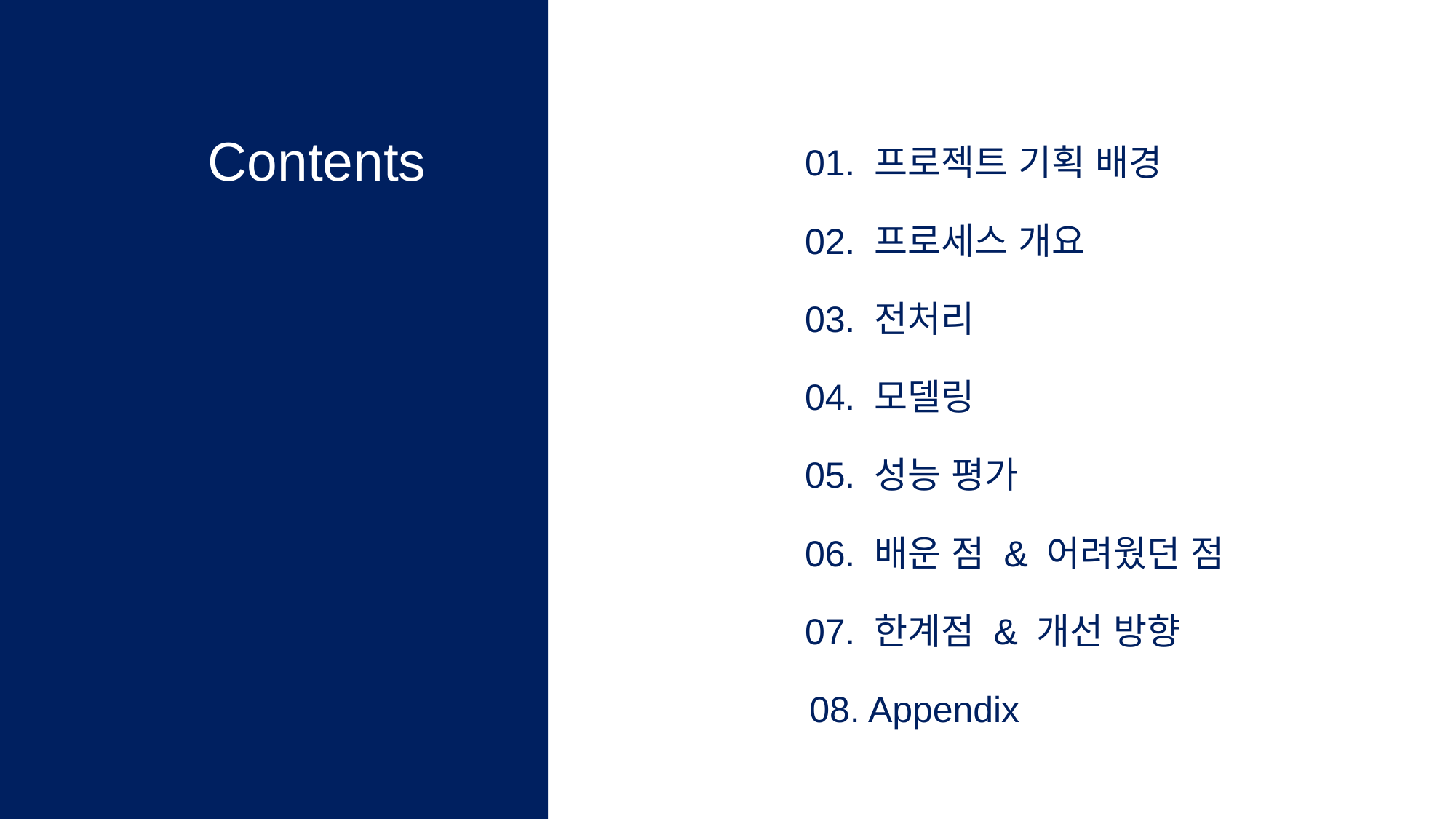

Contents
01. 프로젝트 기획 배경
02. 프로세스 개요
04. 모델링
05. 성능 평가
06. 배운 점 & 어려웠던 점
07. 한계점 & 개선 방향
08. Appendix
03. 전처리